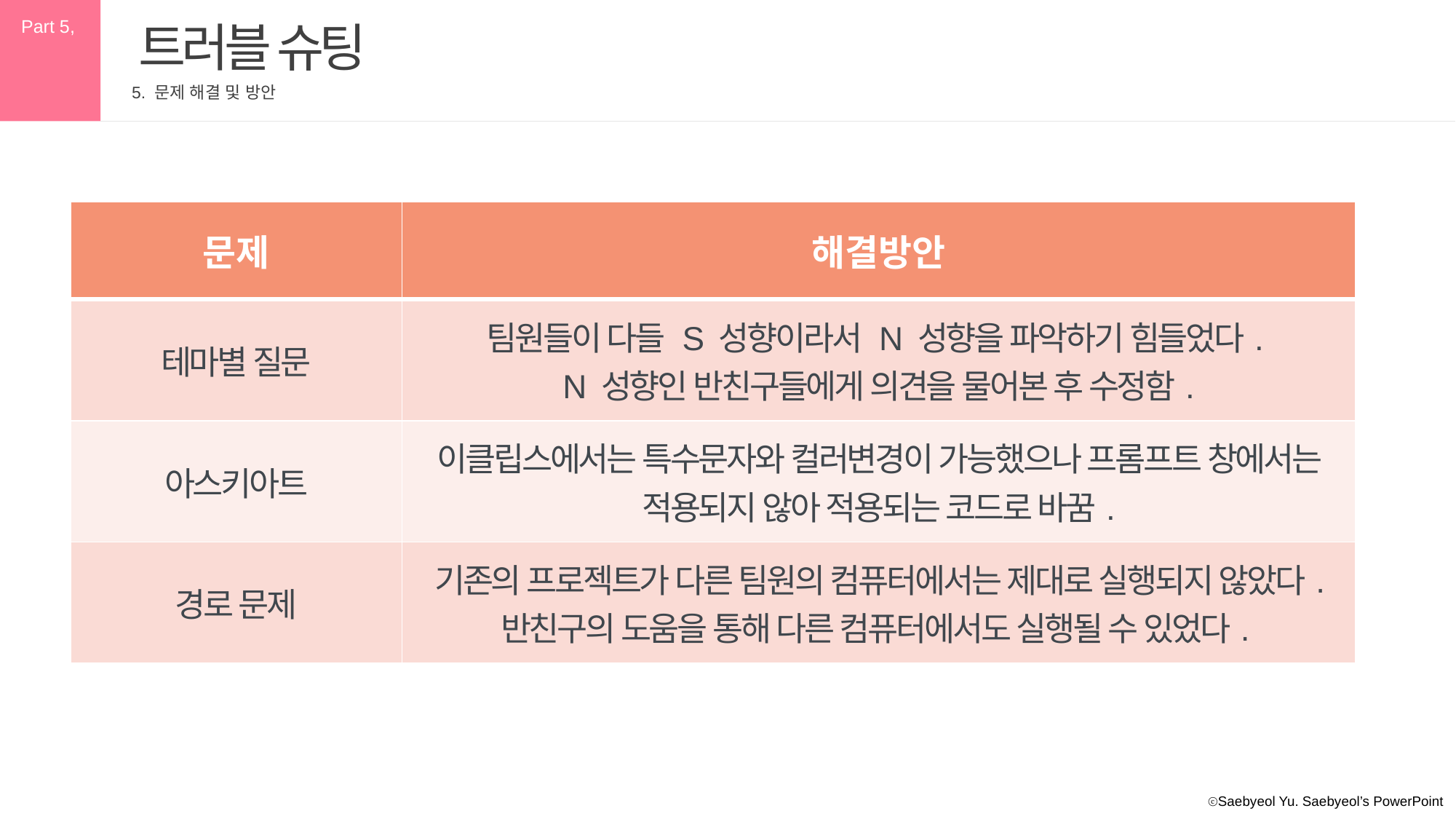

Part 5,
트러블 슈팅
5. 문제 해결 및 방안
| 문제 | 해결방안 |
| --- | --- |
| 테마별 질문 | 팀원들이 다들 S 성향이라서 N 성향을 파악하기 힘들었다. N 성향인 반친구들에게 의견을 물어본 후 수정함. |
| 아스키아트 | 이클립스에서는 특수문자와 컬러변경이 가능했으나 프롬프트 창에서는 적용되지 않아 적용되는 코드로 바꿈. |
| 경로 문제 | 기존의 프로젝트가 다른 팀원의 컴퓨터에서는 제대로 실행되지 않았다. 반친구의 도움을 통해 다른 컴퓨터에서도 실행될 수 있었다. |